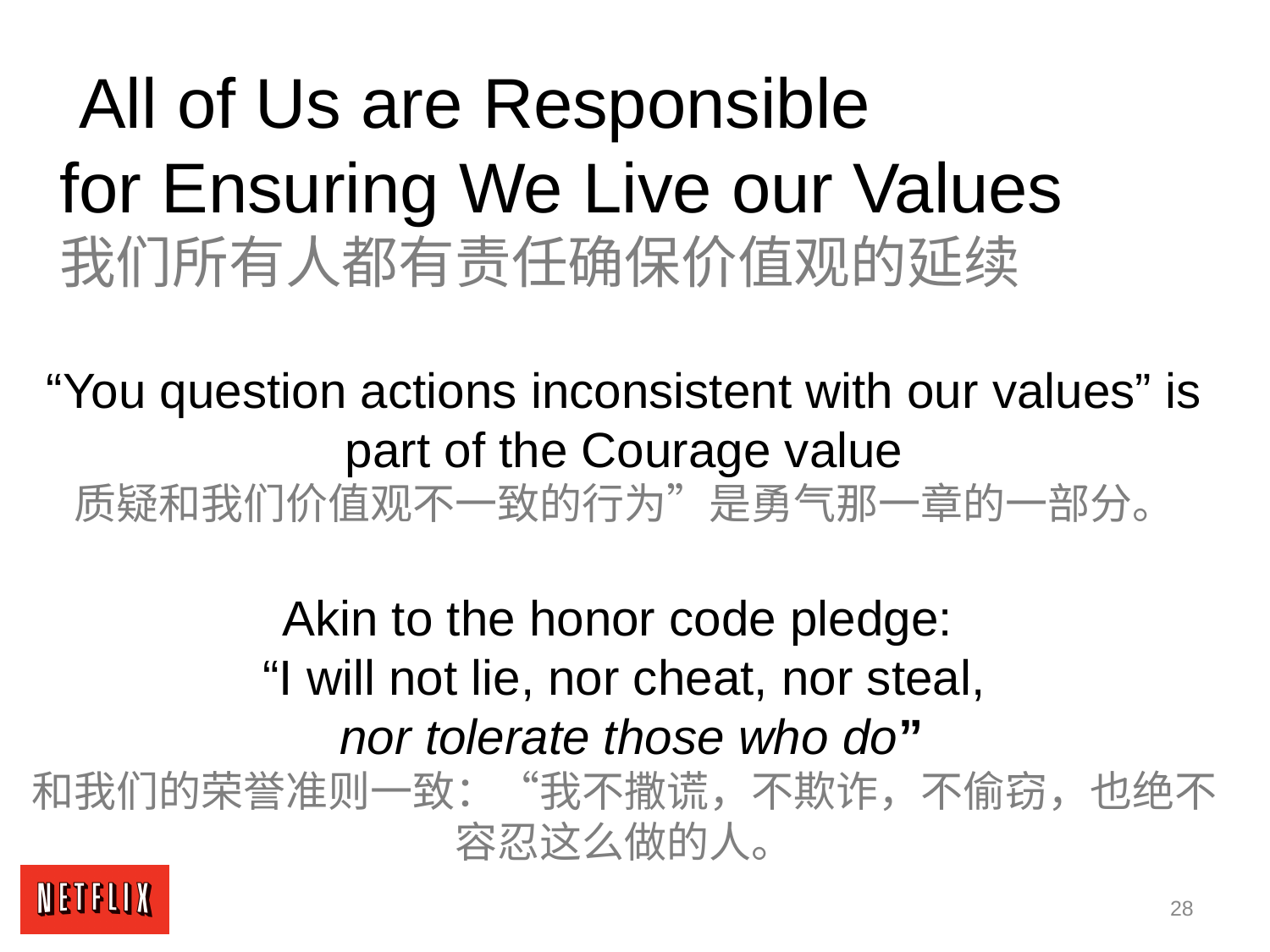

All of Us are Responsible
for Ensuring We Live our Values
我们所有人都有责任确保价值观的延续
“You question actions inconsistent with our values” is part of the Courage value
质疑和我们价值观不一致的行为”是勇气那一章的一部分。

Akin to the honor code pledge:
“I will not lie, nor cheat, nor steal,
 nor tolerate those who do”
和我们的荣誉准则一致：“我不撒谎，不欺诈，不偷窃，也绝不容忍这么做的人。
28